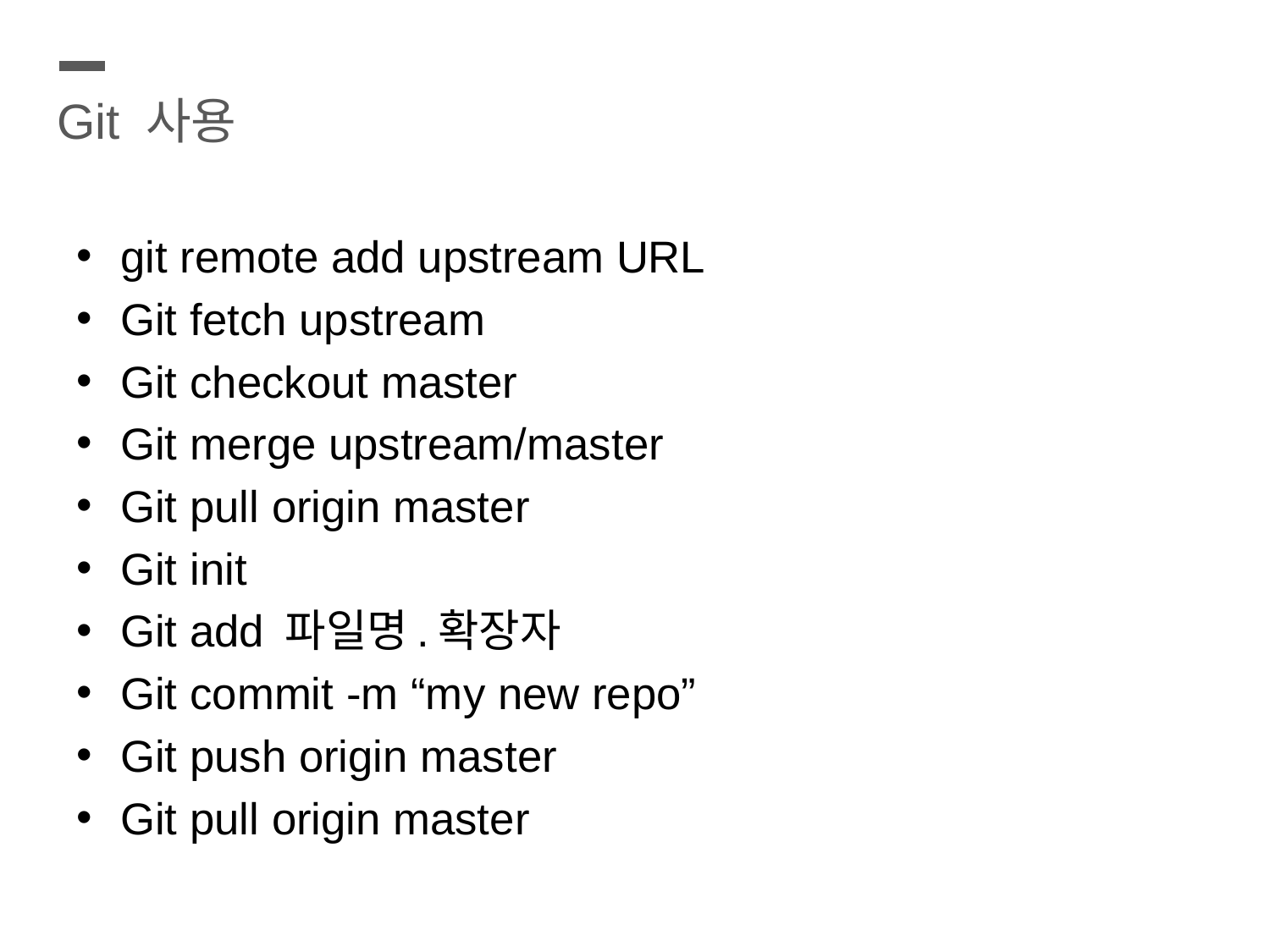

Git 사용

git remote add upstream URL
Git fetch upstream
Git checkout master
Git merge upstream/master
Git pull origin master
Git init
Git add 파일명.확장자
Git commit -m “my new repo”
Git push origin master
Git pull origin master